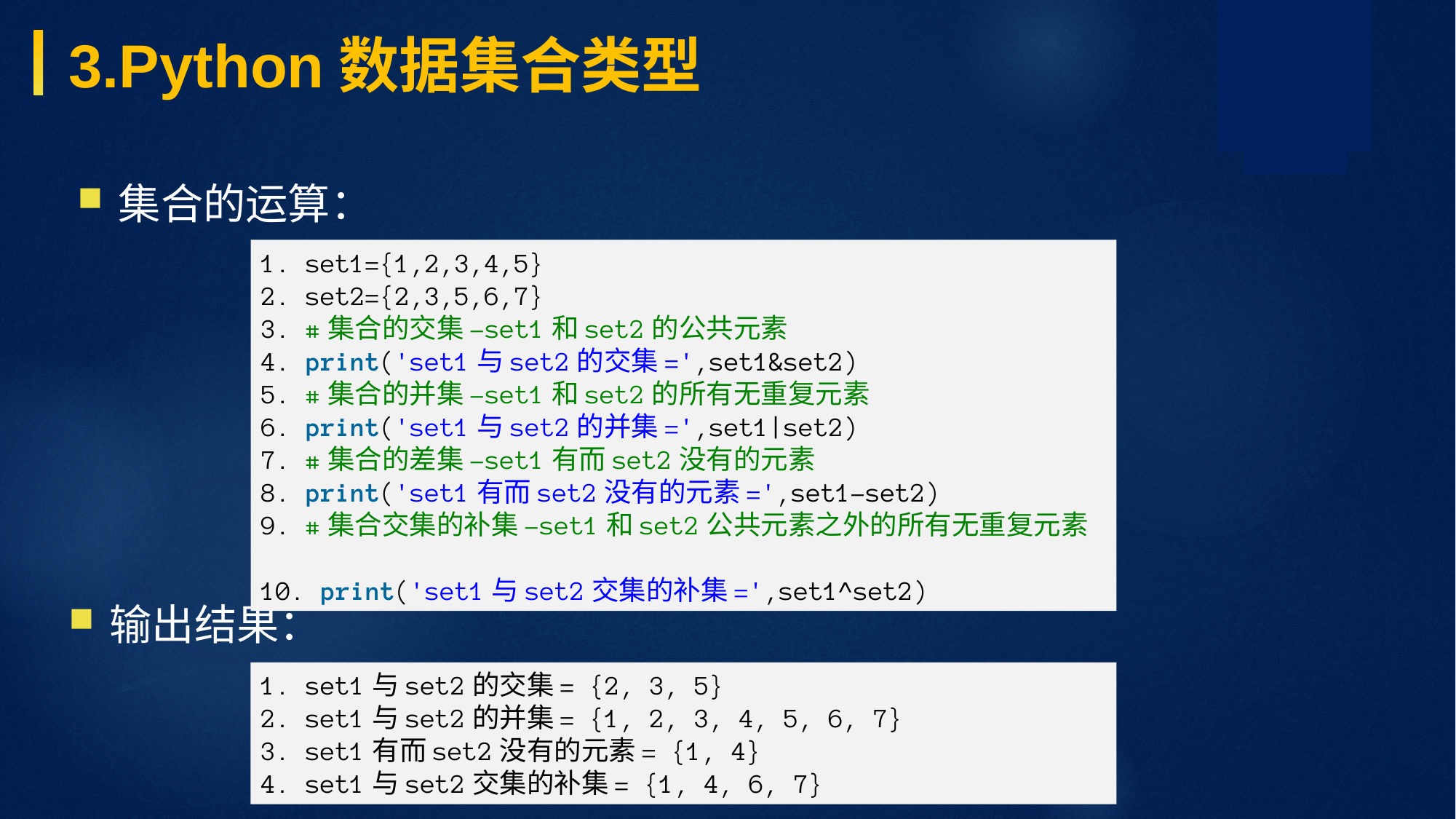

3.Python数据集合类型
集合的运算：

1. set1={1,2,3,4,5}    2. set2={2,3,5,6,7}    3. #集合的交集-set1和set2的公共元素    4. print('set1与set2的交集=',set1&set2)    5. #集合的并集-set1和set2的所有无重复元素    6. print('set1与set2的并集=',set1|set2)    7. #集合的差集-set1有而set2没有的元素    8. print('set1有而set2没有的元素=',set1-set2)    9. #集合交集的补集-set1和set2公共元素之外的所有无重复元素    10. print('set1与set2交集的补集=',set1^set2)
输出结果：

1. set1与set2的交集= {2, 3, 5}    2. set1与set2的并集= {1, 2, 3, 4, 5, 6, 7}    3. set1有而set2没有的元素= {1, 4}    4. set1与set2交集的补集= {1, 4, 6, 7}